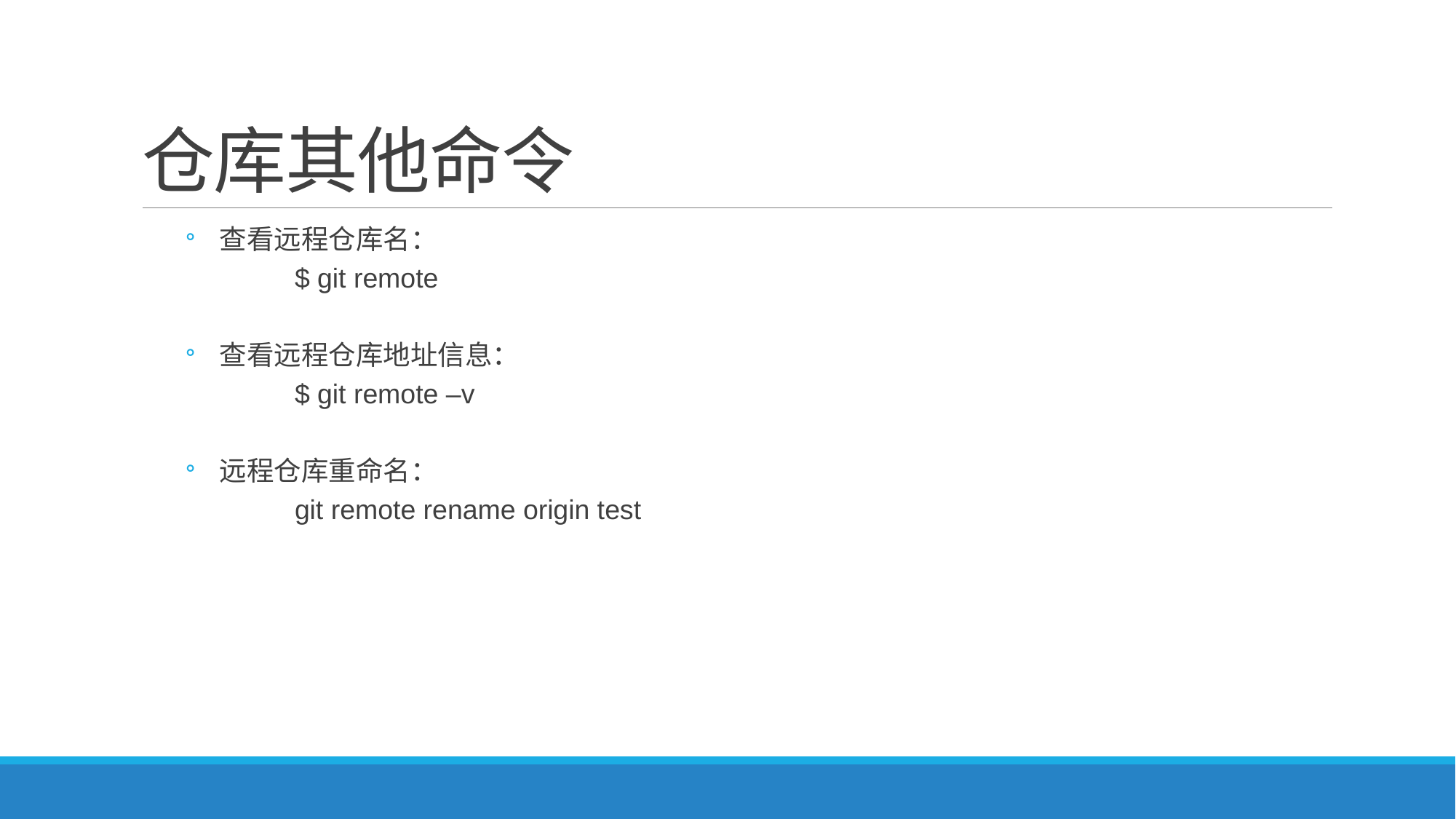

# 仓库其他命令
查看远程仓库名：
	$ git remote

查看远程仓库地址信息：
	$ git remote –v

远程仓库重命名：
	git remote rename origin test